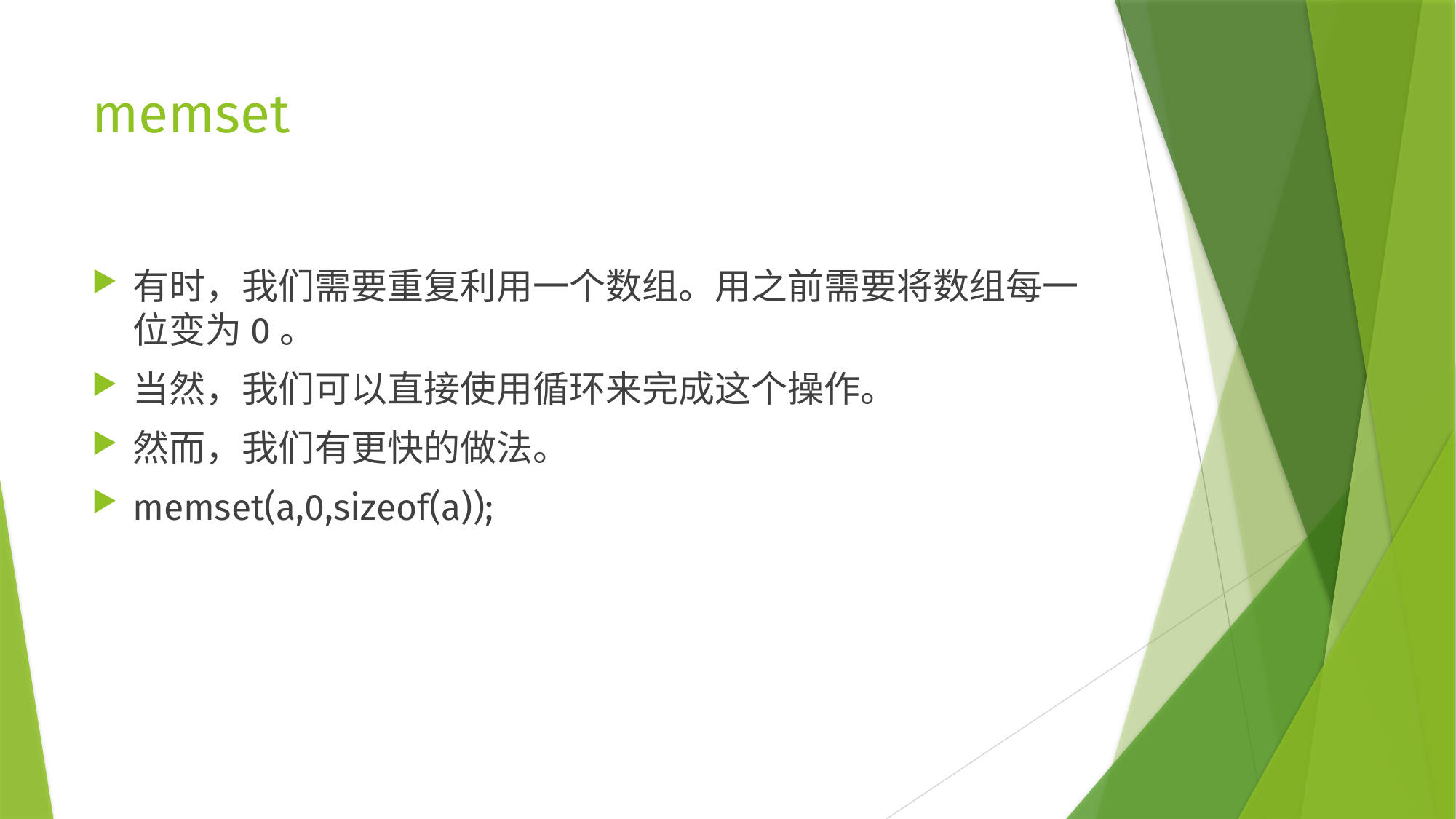

# memset
有时，我们需要重复利用一个数组。用之前需要将数组每一位变为0。
当然，我们可以直接使用循环来完成这个操作。
然而，我们有更快的做法。
memset(a,0,sizeof(a));